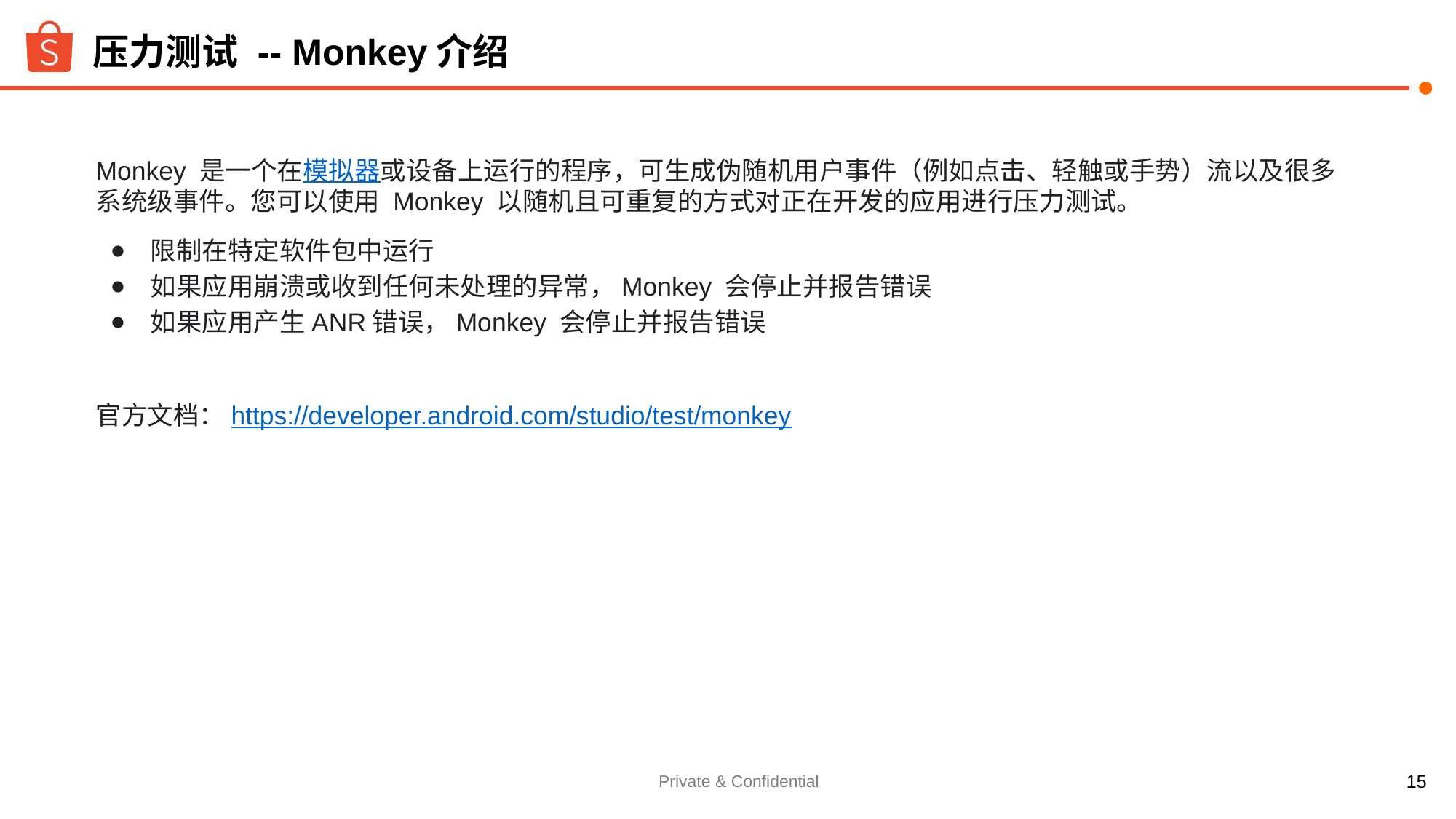

# 压力测试 -- Monkey介绍
Monkey 是一个在模拟器或设备上运行的程序，可生成伪随机用户事件（例如点击、轻触或手势）流以及很多系统级事件。您可以使用 Monkey 以随机且可重复的方式对正在开发的应用进行压力测试。
限制在特定软件包中运行
如果应用崩溃或收到任何未处理的异常，Monkey 会停止并报告错误
如果应用产生ANR错误，Monkey 会停止并报告错误

官方文档：https://developer.android.com/studio/test/monkey

15